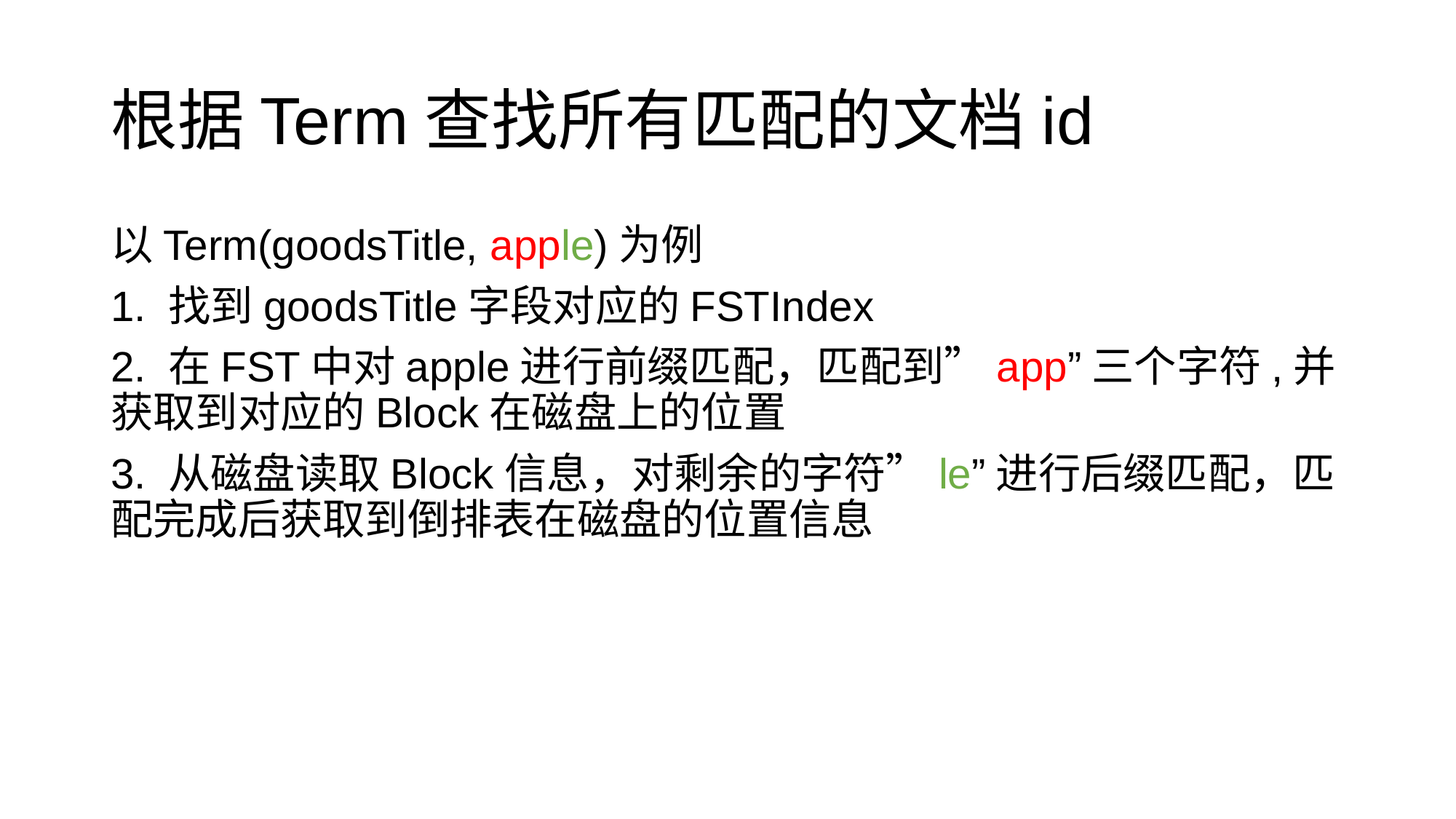

# 根据Term查找所有匹配的文档id
以Term(goodsTitle, apple)为例
1. 找到goodsTitle字段对应的FSTIndex
2. 在FST中对apple进行前缀匹配，匹配到”app”三个字符,并获取到对应的Block在磁盘上的位置
3. 从磁盘读取Block信息，对剩余的字符”le”进行后缀匹配，匹配完成后获取到倒排表在磁盘的位置信息